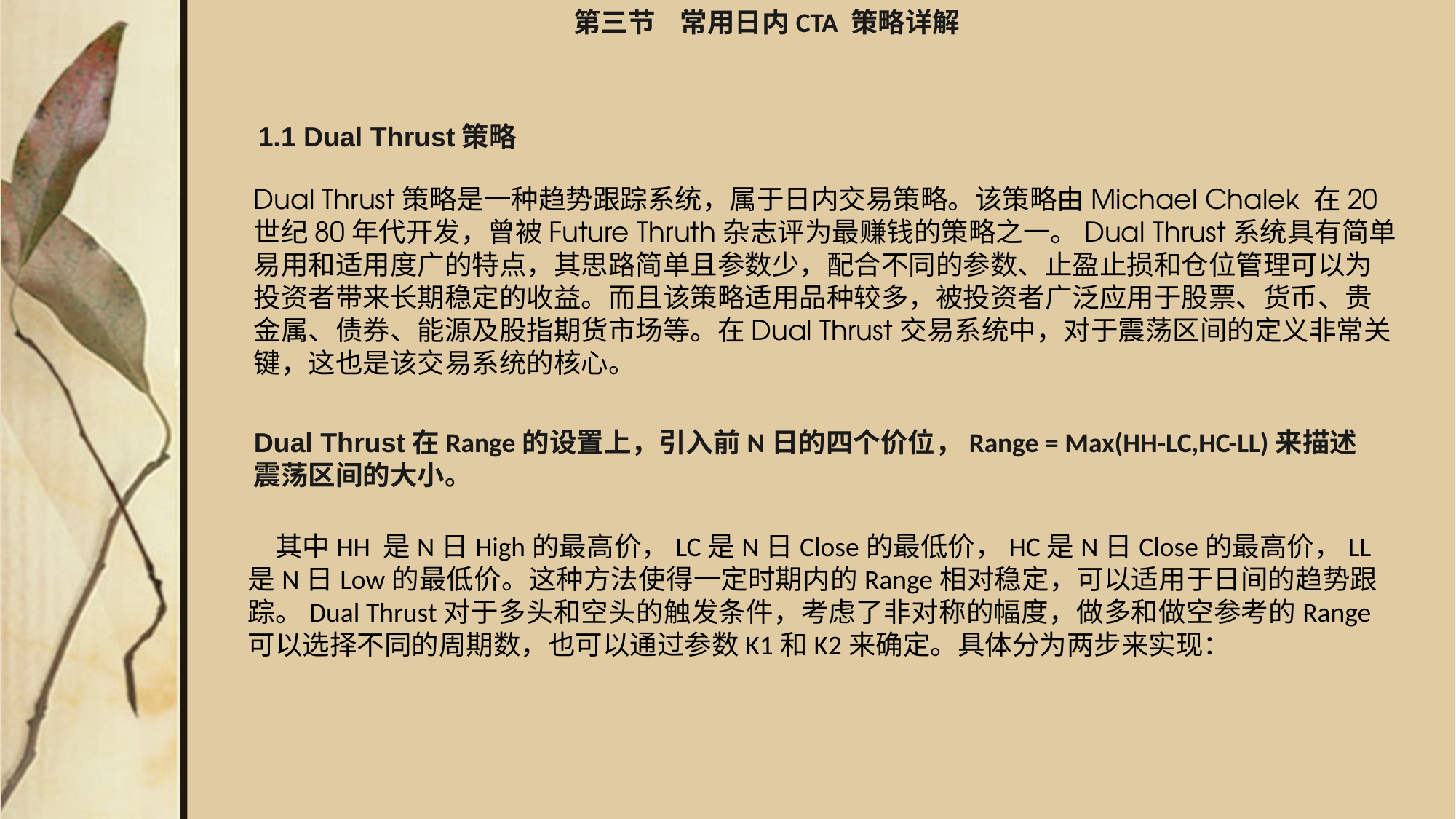

第三节    常用日内CTA 策略详解
1.1 Dual Thrust策略
Dual Thrust策略是一种趋势跟踪系统，属于日内交易策略。该策略由Michael Chalek 在20世纪80年代开发，曾被Future Thruth杂志评为最赚钱的策略之一。Dual Thrust系统具有简单易用和适用度广的特点，其思路简单且参数少，配合不同的参数、止盈止损和仓位管理可以为投资者带来长期稳定的收益。而且该策略适用品种较多，被投资者广泛应用于股票、货币、贵金属、债券、能源及股指期货市场等。在Dual Thrust交易系统中，对于震荡区间的定义非常关键，这也是该交易系统的核心。
Dual Thrust在Range的设置上，引入前N日的四个价位，Range = Max(HH-LC,HC-LL)来描述震荡区间的大小。
　其中HH 是N日High的最高价，LC是N日Close的最低价，HC是N日Close的最高价，LL是N日Low的最低价。这种方法使得一定时期内的Range相对稳定，可以适用于日间的趋势跟踪。Dual Thrust对于多头和空头的触发条件，考虑了非对称的幅度，做多和做空参考的Range可以选择不同的周期数，也可以通过参数K1和K2来确定。具体分为两步来实现：